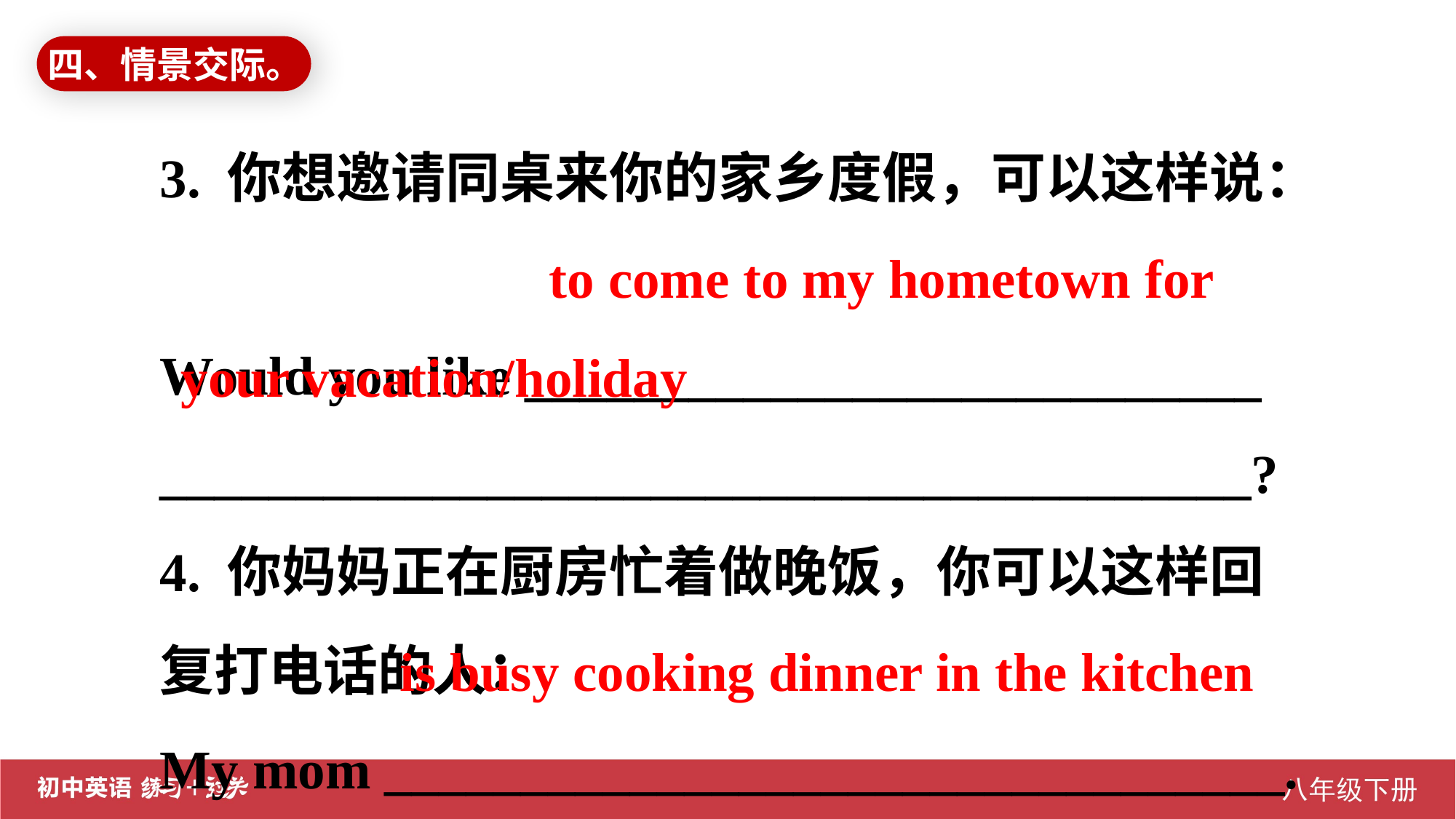

四、情景交际。
3. 你想邀请同桌来你的家乡度假，可以这样说：
Would you like ___________________________
________________________________________?
4. 你妈妈正在厨房忙着做晚饭，你可以这样回复打电话的人：
My mom _________________________________.
                           to come to my hometown for your vacation/holiday
is busy cooking dinner in the kitchen